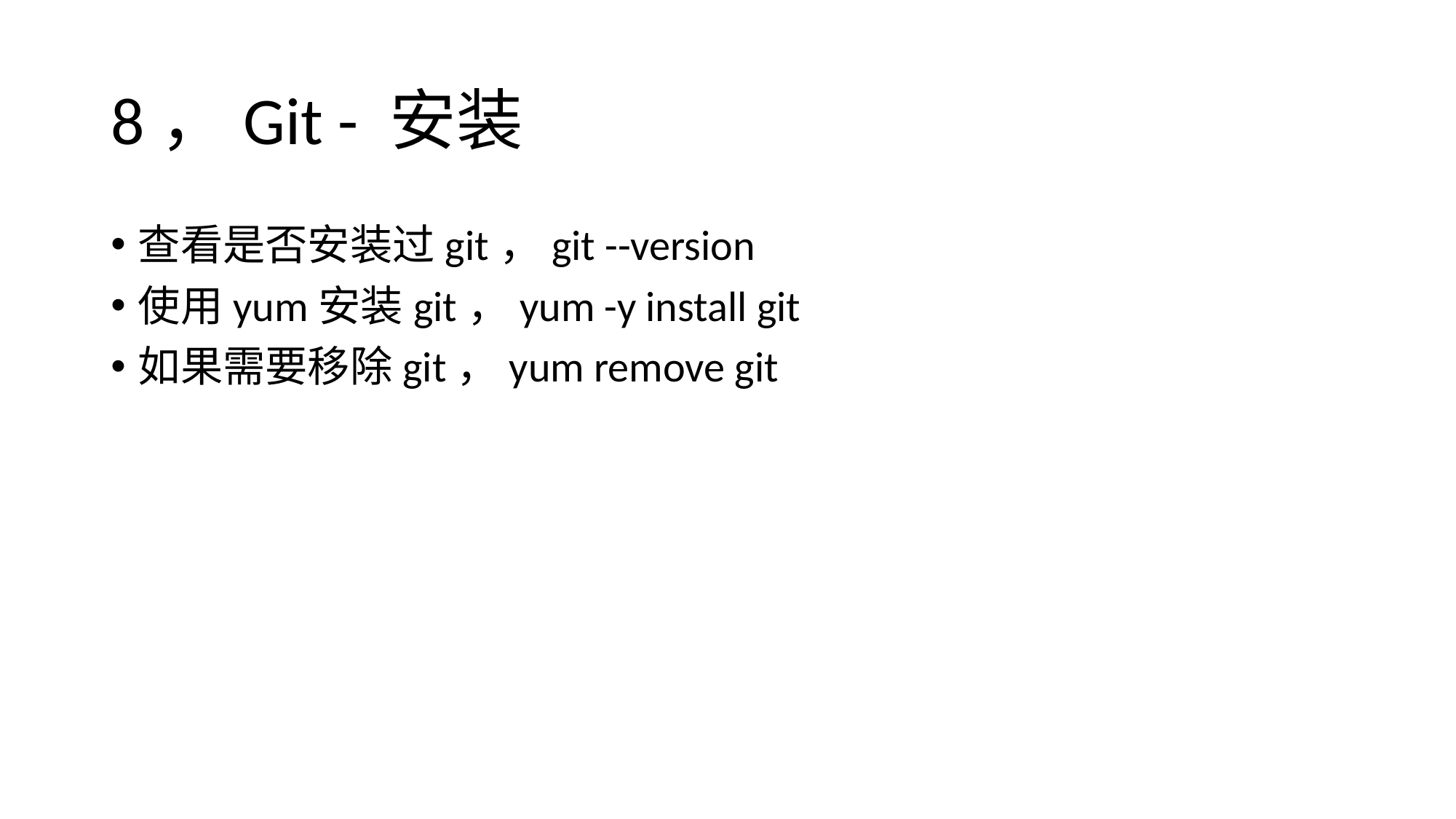

# 8，Git - 安装
查看是否安装过git，git --version
使用yum安装git，yum -y install git
如果需要移除git，yum remove git